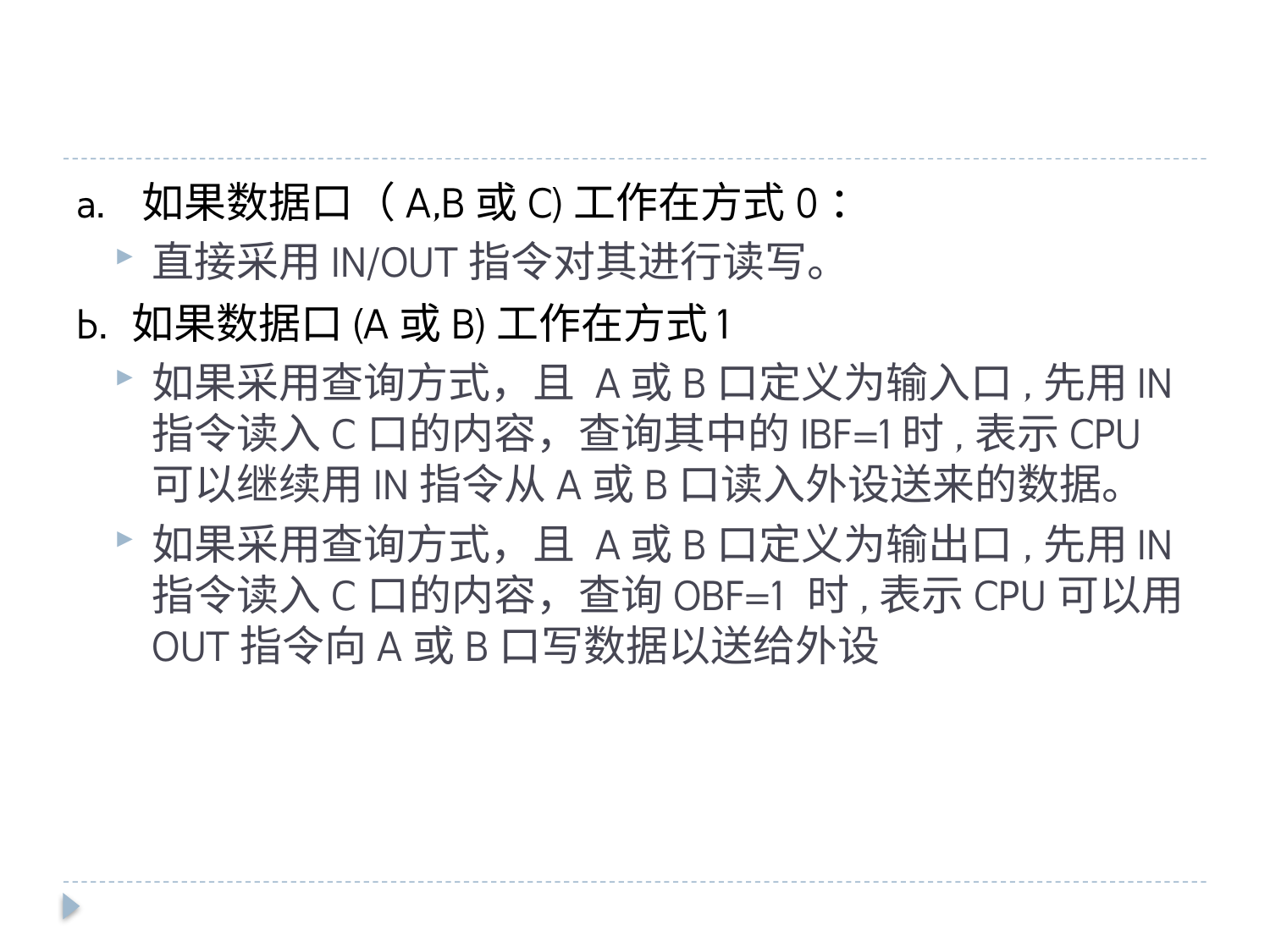

#
a.  如果数据口（A,B或C)工作在方式0：
直接采用IN/OUT指令对其进行读写。
b. 如果数据口(A或B)工作在方式1
如果采用查询方式，且 A或B口定义为输入口,先用IN指令读入C口的内容，查询其中的IBF=1时,表示CPU可以继续用IN指令从A或B口读入外设送来的数据。
如果采用查询方式，且 A或B口定义为输出口,先用IN指令读入C口的内容，查询OBF=1 时,表示CPU可以用OUT指令向A或B口写数据以送给外设